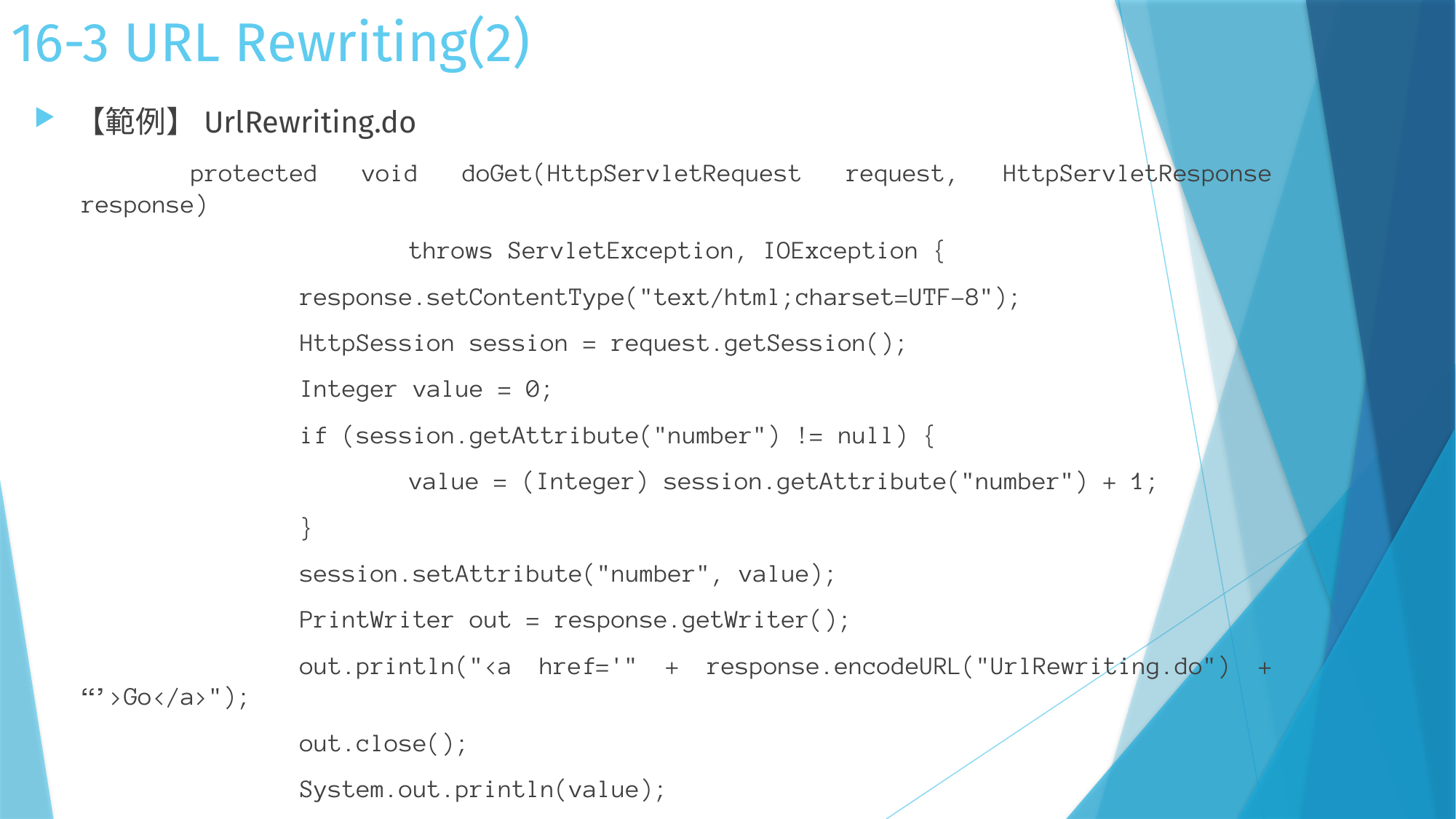

# 16-3 URL Rewriting(2)
【範例】UrlRewriting.do
	protected void doGet(HttpServletRequest request, HttpServletResponse response)
			throws ServletException, IOException {
		response.setContentType("text/html;charset=UTF-8");
		HttpSession session = request.getSession();
		Integer value = 0;
		if (session.getAttribute("number") != null) {
			value = (Integer) session.getAttribute("number") + 1;
		}
		session.setAttribute("number", value);
		PrintWriter out = response.getWriter();
		out.println("<a href='" + response.encodeURL("UrlRewriting.do") + “’>Go</a>");
		out.close();
		System.out.println(value);
	}